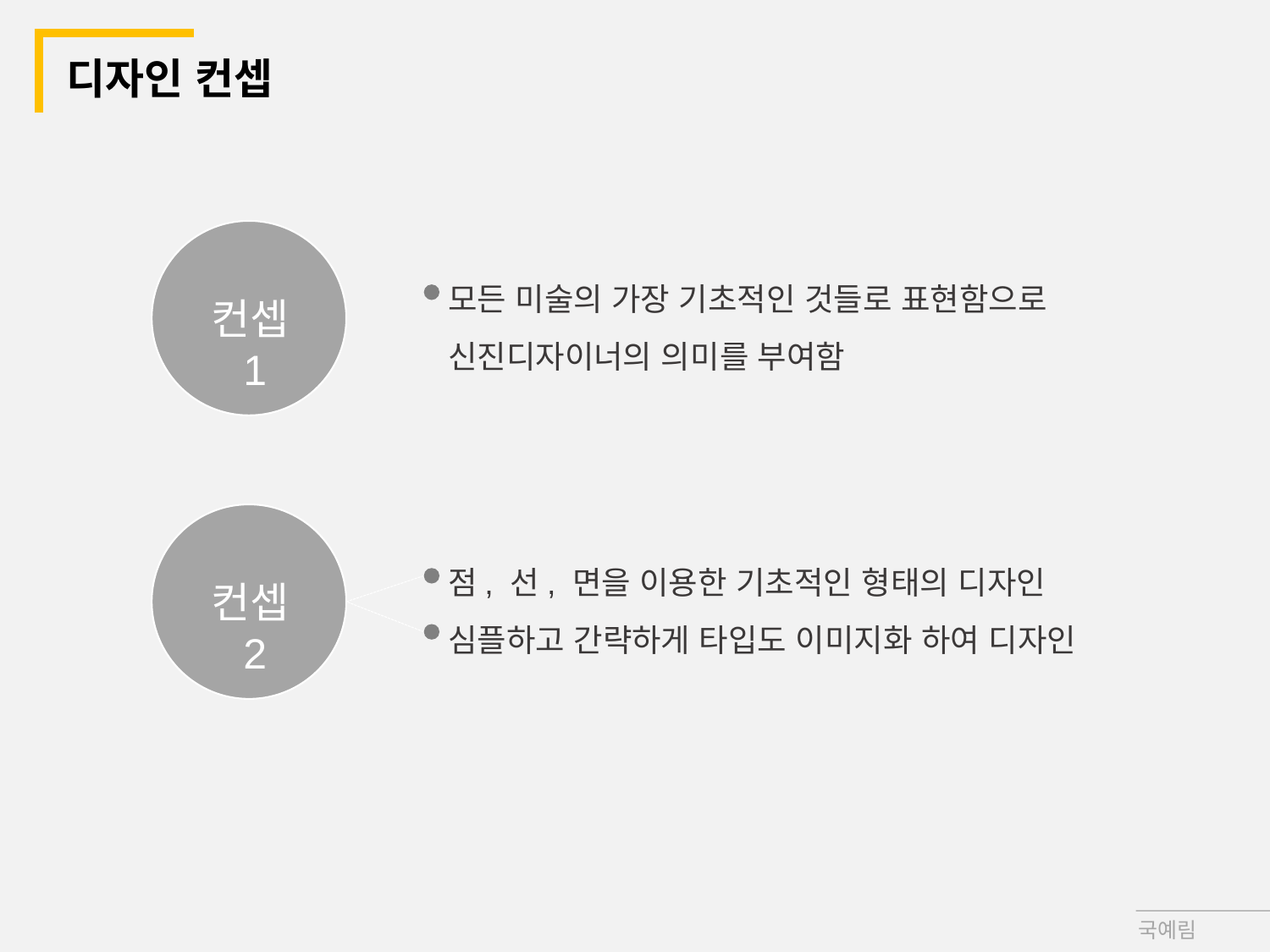

# 디자인 컨셉

모든 미술의 가장 기초적인 것들로 표현함으로
신진디자이너의 의미를 부여함

컨셉1

점, 선, 면을 이용한 기초적인 형태의 디자인
심플하고 간략하게 타입도 이미지화 하여 디자인

컨셉2